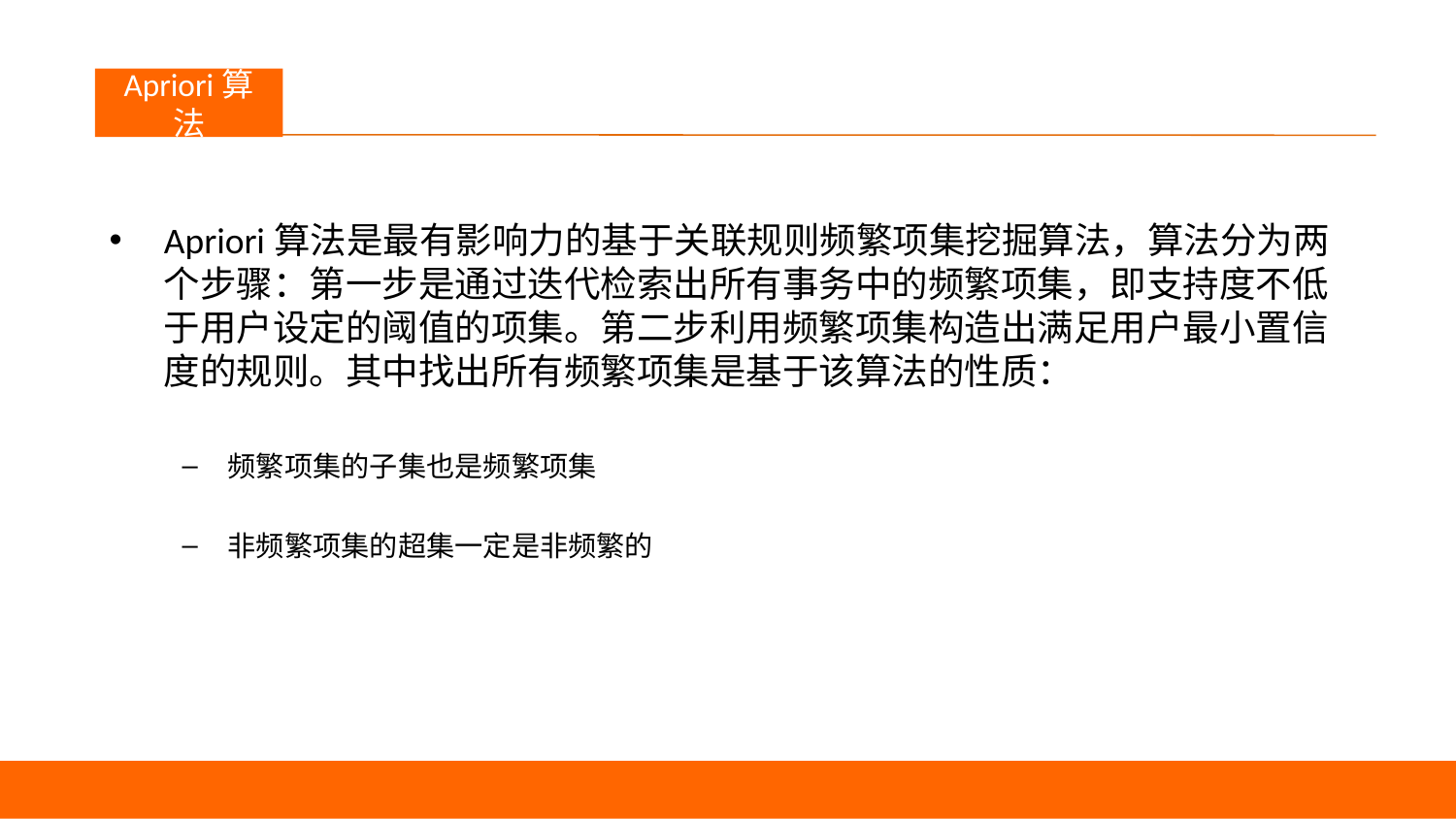

议程
Apriori算法

Apriori算法是最有影响力的基于关联规则频繁项集挖掘算法，算法分为两个步骤：第一步是通过迭代检索出所有事务中的频繁项集，即支持度不低于用户设定的阈值的项集。第二步利用频繁项集构造出满足用户最小置信度的规则。其中找出所有频繁项集是基于该算法的性质：

频繁项集的子集也是频繁项集

非频繁项集的超集一定是非频繁的